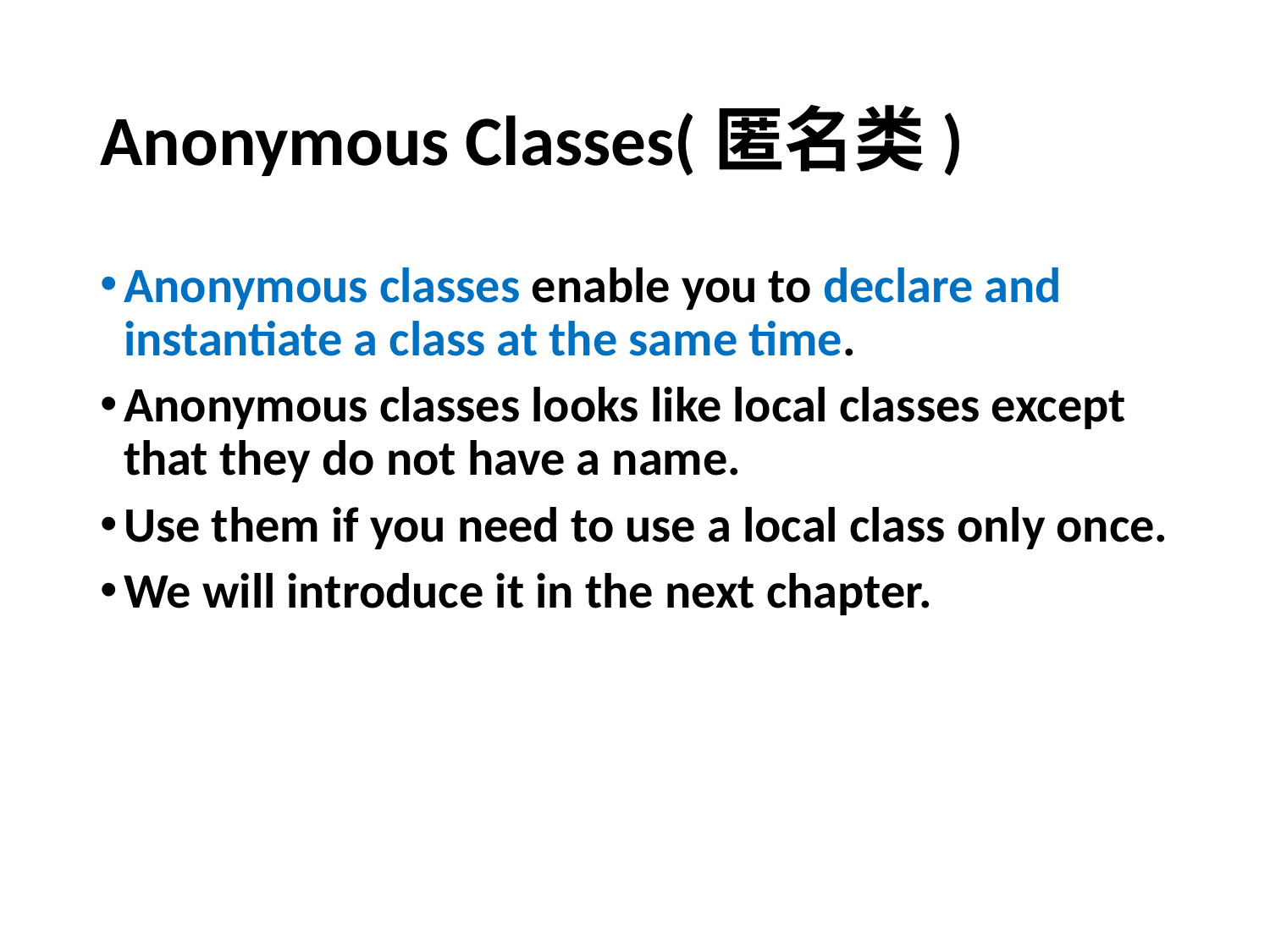

# Anonymous Classes(匿名类)
Anonymous classes enable you to declare and instantiate a class at the same time.
Anonymous classes looks like local classes except that they do not have a name.
Use them if you need to use a local class only once.
We will introduce it in the next chapter.